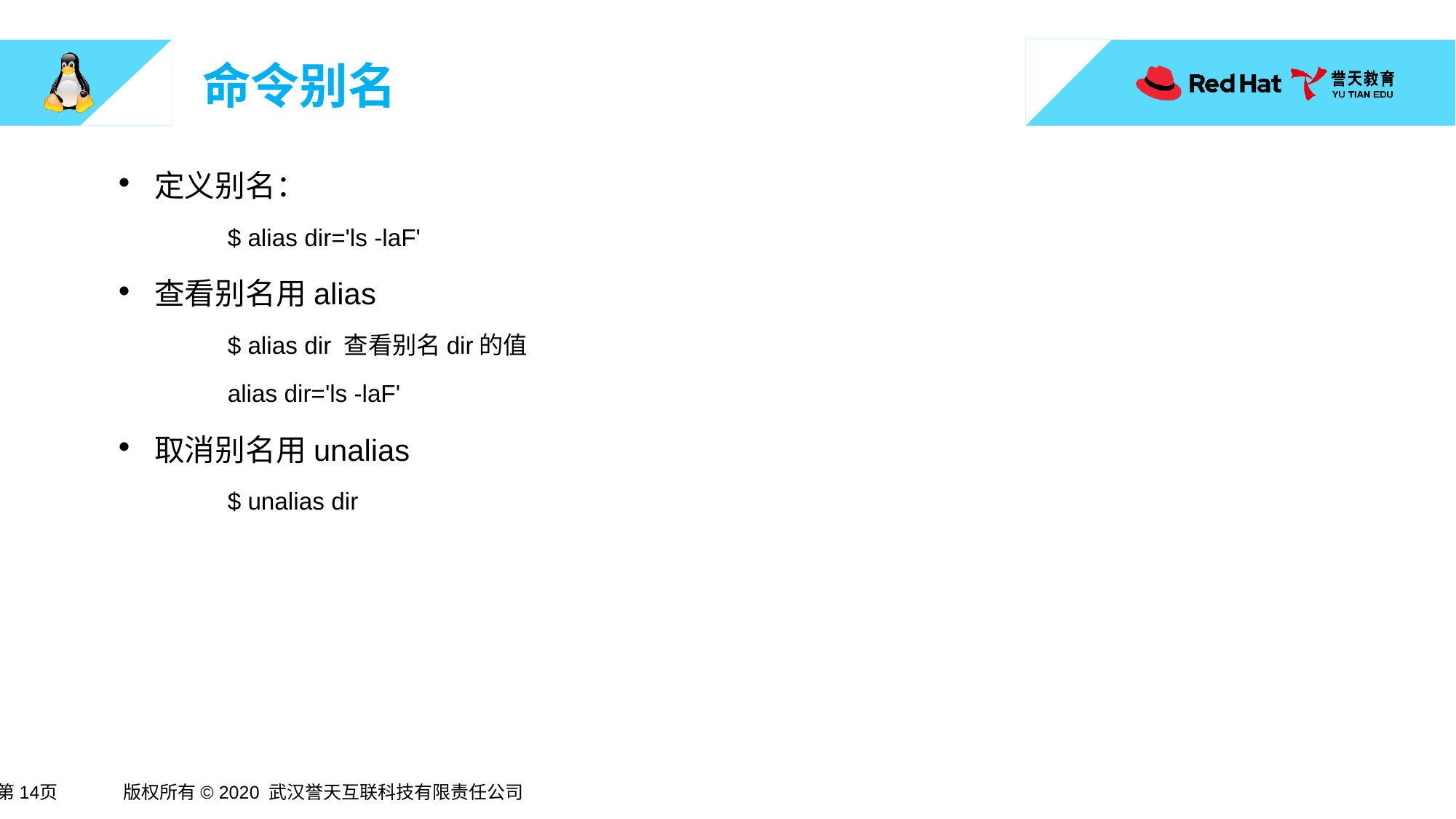

# 命令别名
定义别名：
$ alias dir='ls -laF'
查看别名用alias
	$ alias dir 查看别名dir的值
	alias dir='ls -laF'
取消别名用unalias
	$ unalias dir
14